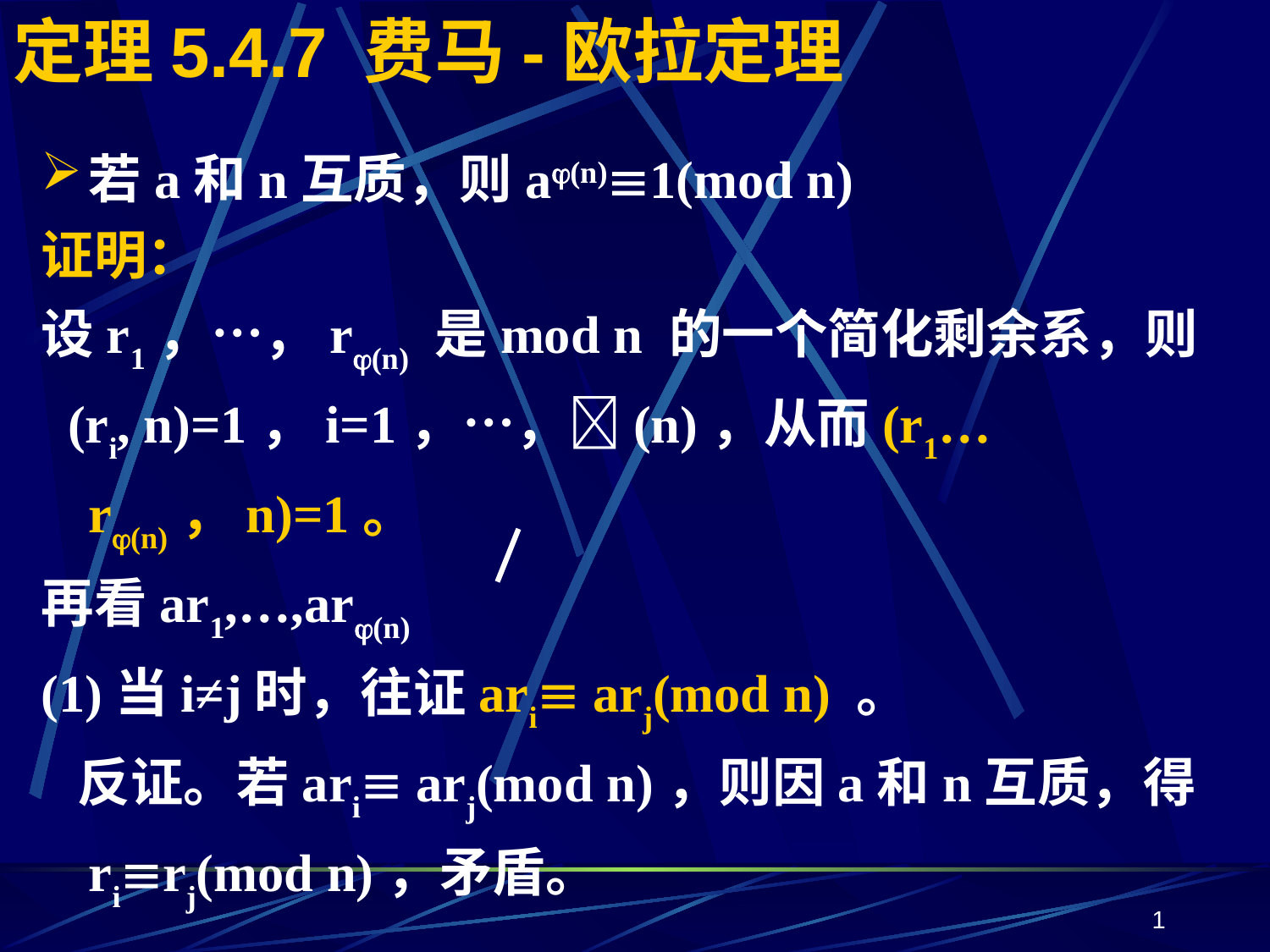

# 定理5.4.7 费马-欧拉定理
若a和n互质，则aϕ(n)≡1(mod n)
证明：
设r1，…，rϕ(n) 是mod n 的一个简化剩余系，则
  (ri, n)=1，i=1，…，ϕ(n)，从而(r1…rϕ(n)，n)=1。
再看ar1,…,arϕ(n)
(1)当i≠j时，往证ari≡ arj(mod n) 。
  反证。若ari≡ arj(mod n)，则因a和n互质，得ri≡rj(mod n)，矛盾。

1